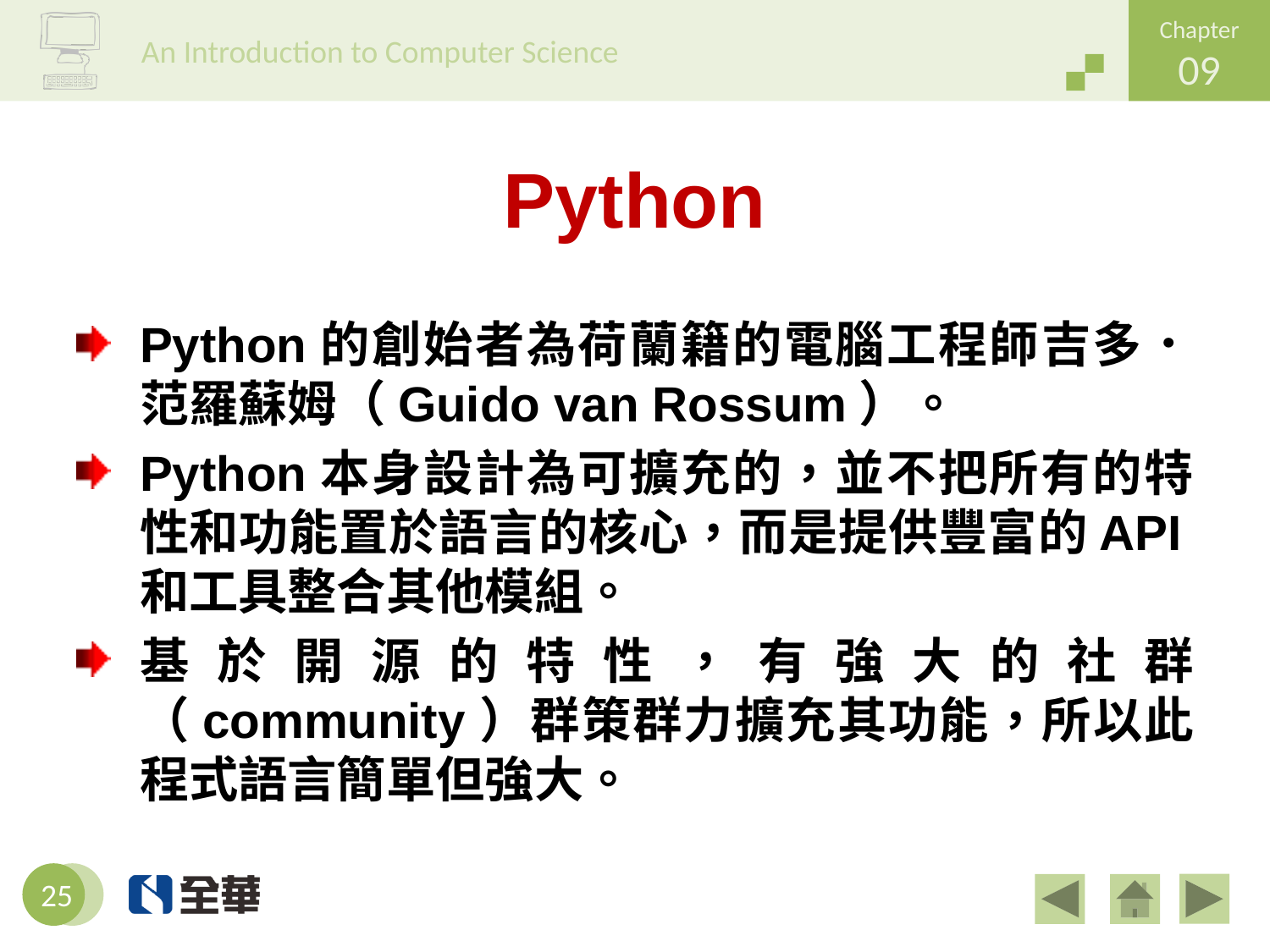

# Python
Python的創始者為荷蘭籍的電腦工程師吉多．范羅蘇姆（Guido van Rossum）。
Python本身設計為可擴充的，並不把所有的特性和功能置於語言的核心，而是提供豐富的API和工具整合其他模組。
基於開源的特性，有強大的社群（community）群策群力擴充其功能，所以此程式語言簡單但強大。